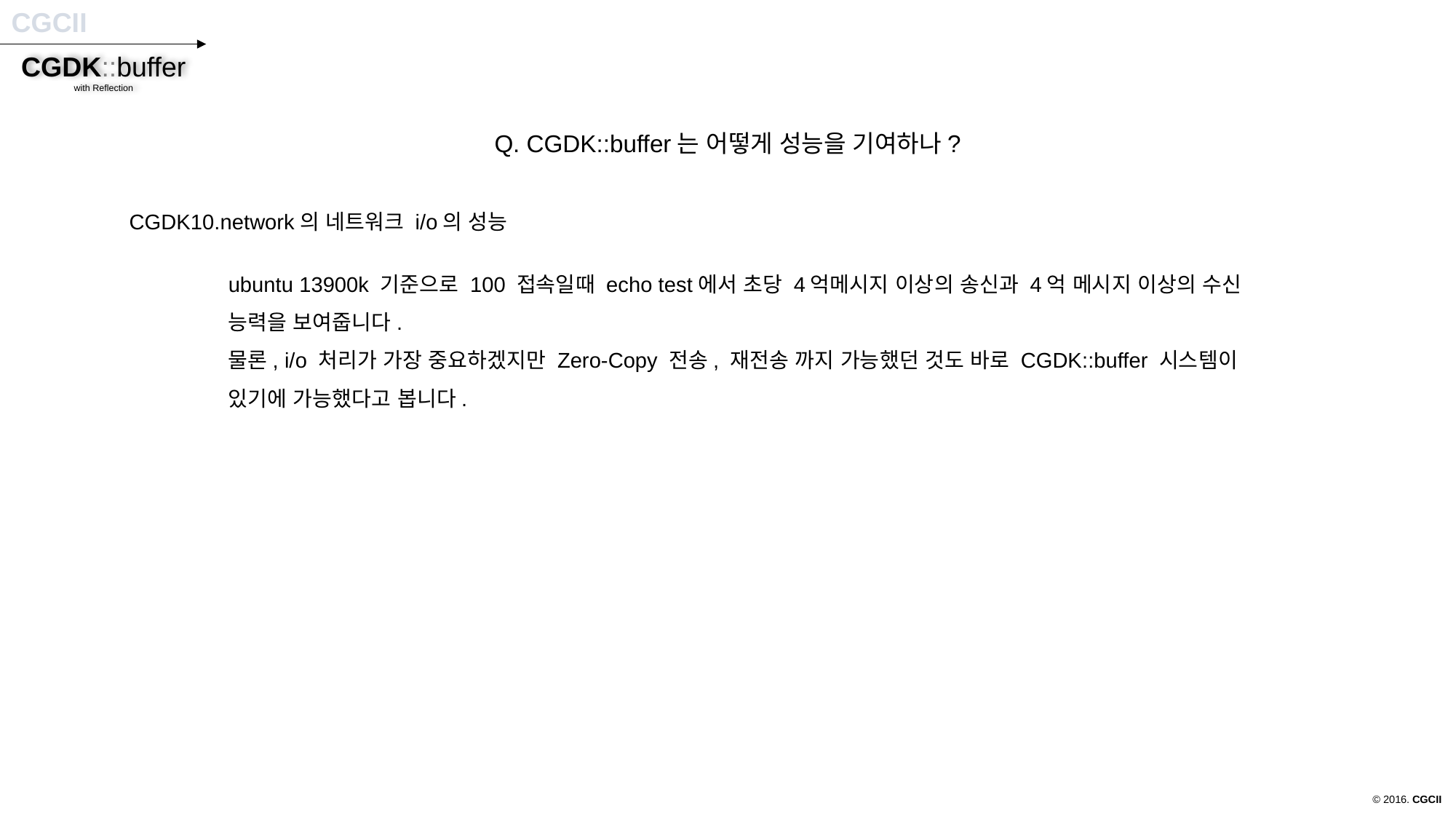

CGCII
CGDK::buffer
with Reflection

Q. CGDK::buffer는 어떻게 성능을 기여하나?
CGDK10.network의 네트워크 i/o의 성능
ubuntu 13900k 기준으로 100 접속일때 echo test에서 초당 4억메시지 이상의 송신과 4억 메시지 이상의 수신 능력을 보여줍니다.
물론, i/o 처리가 가장 중요하겠지만 Zero-Copy 전송, 재전송 까지 가능했던 것도 바로 CGDK::buffer 시스템이 있기에 가능했다고 봅니다.
© 2016. CGCII